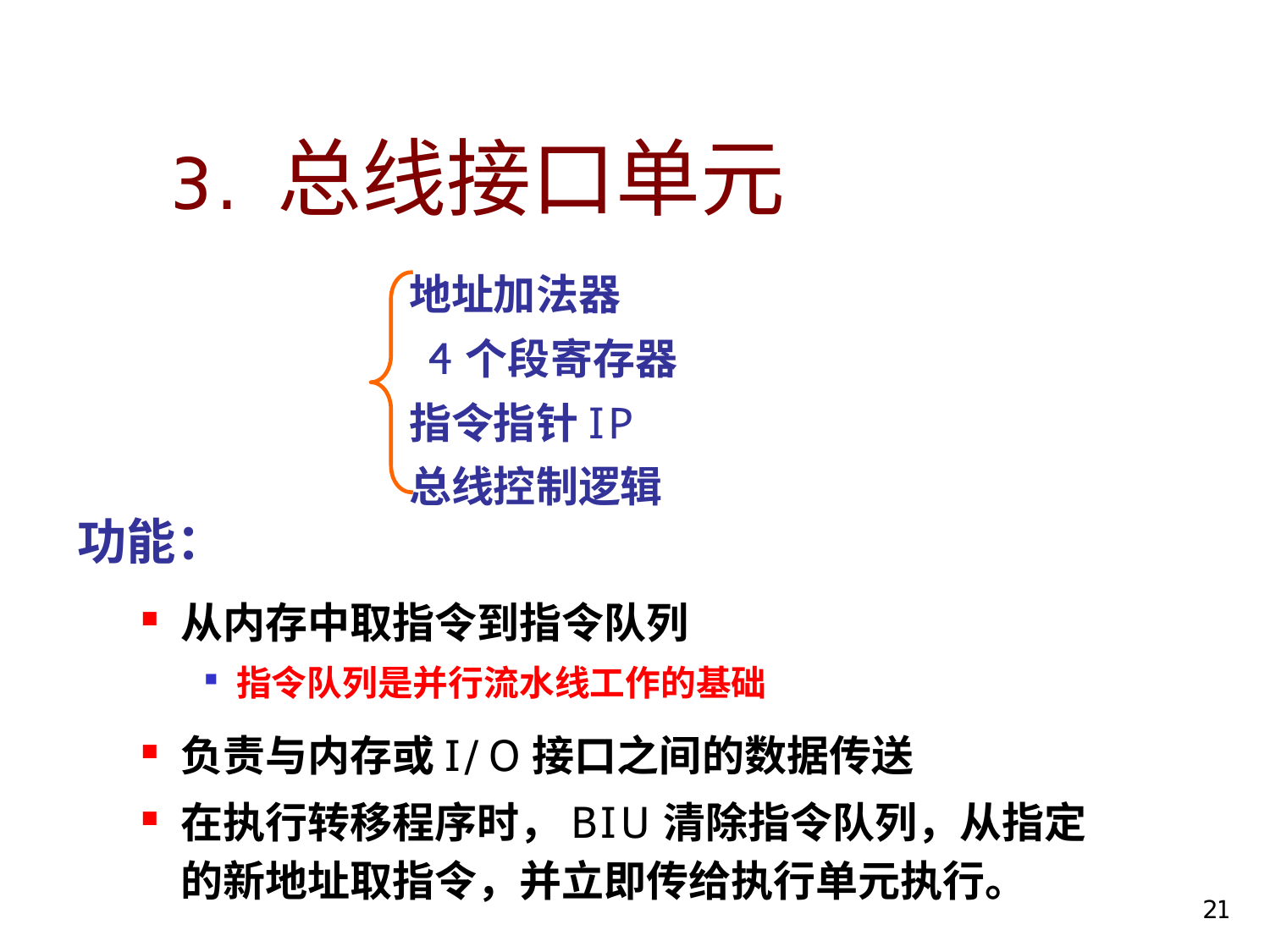

# 3. 总线接口单元
          地址加法器
          4个段寄存器
          指令指针IP
          总线控制逻辑

功能：
从内存中取指令到指令队列
指令队列是并行流水线工作的基础
负责与内存或I/O接口之间的数据传送
在执行转移程序时，BIU清除指令队列，从指定的新地址取指令，并立即传给执行单元执行。
21